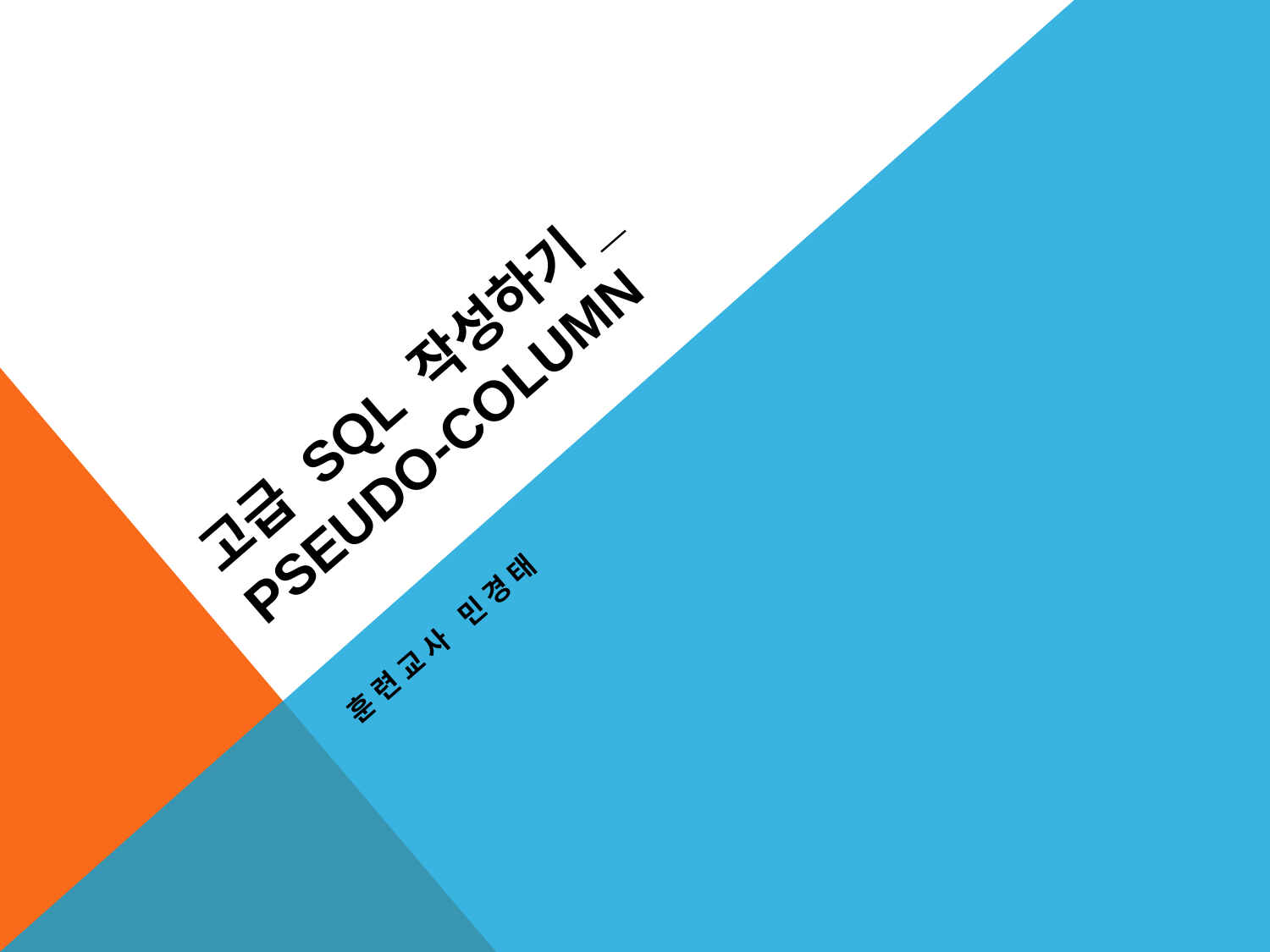

# 고급 SQL 작성하기_ Pseudo-column
훈련교사 민경태